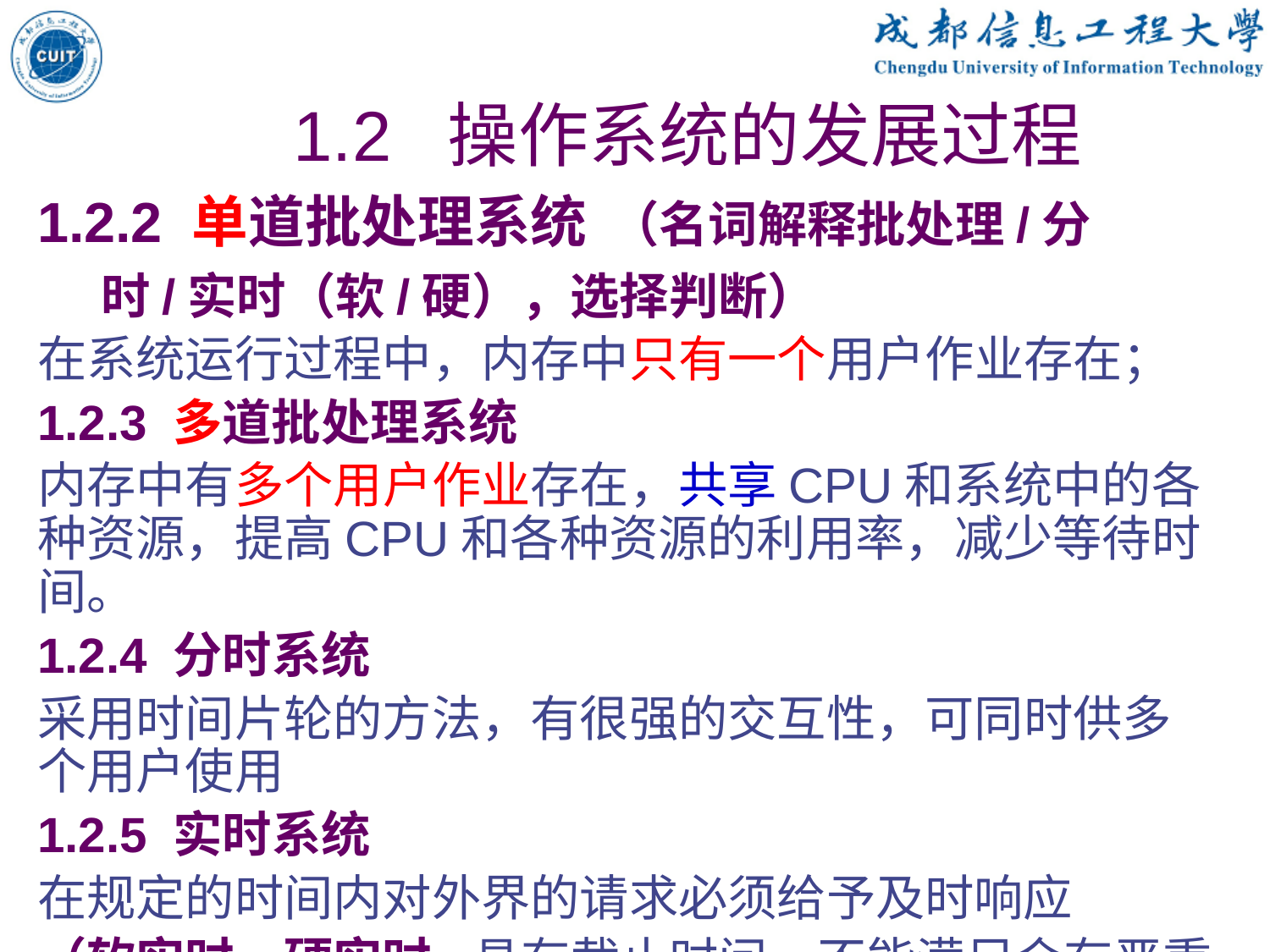

1.2  操作系统的发展过程
1.2.2 单道批处理系统  （名词解释批处理/分时/实时（软/硬），选择判断）
在系统运行过程中，内存中只有一个用户作业存在；
1.2.3 多道批处理系统
内存中有多个用户作业存在，共享CPU和系统中的各种资源，提高CPU和各种资源的利用率，减少等待时间。
1.2.4 分时系统
采用时间片轮的方法，有很强的交互性，可同时供多个用户使用
1.2.5 实时系统
在规定的时间内对外界的请求必须给予及时响应
（软实时，硬实时-具有截止时间，不能满足会有严重后果的任务）